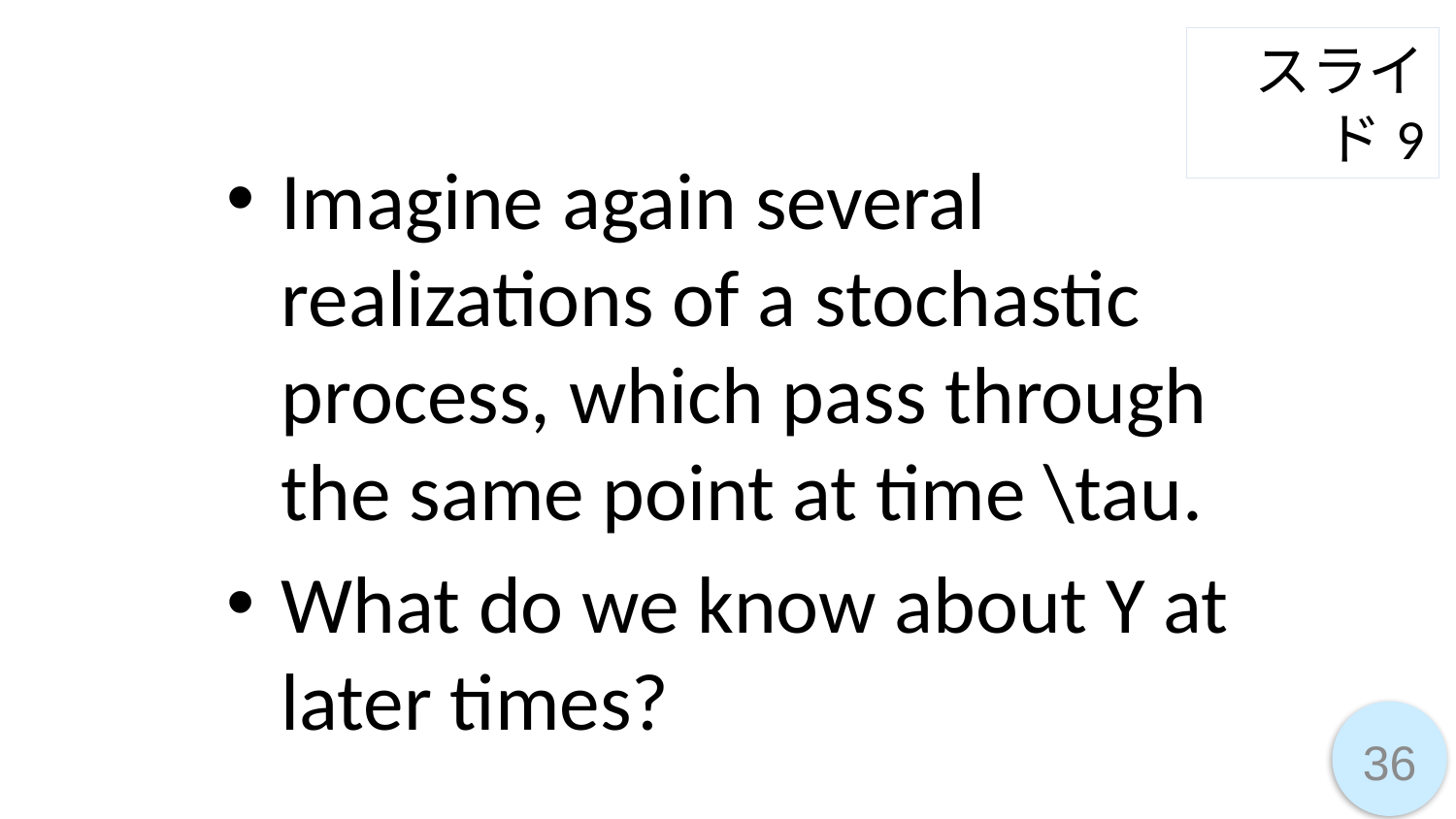

スライド9
Imagine again several realizations of a stochastic process, which pass through the same point at time \tau.
What do we know about Y at later times?
36